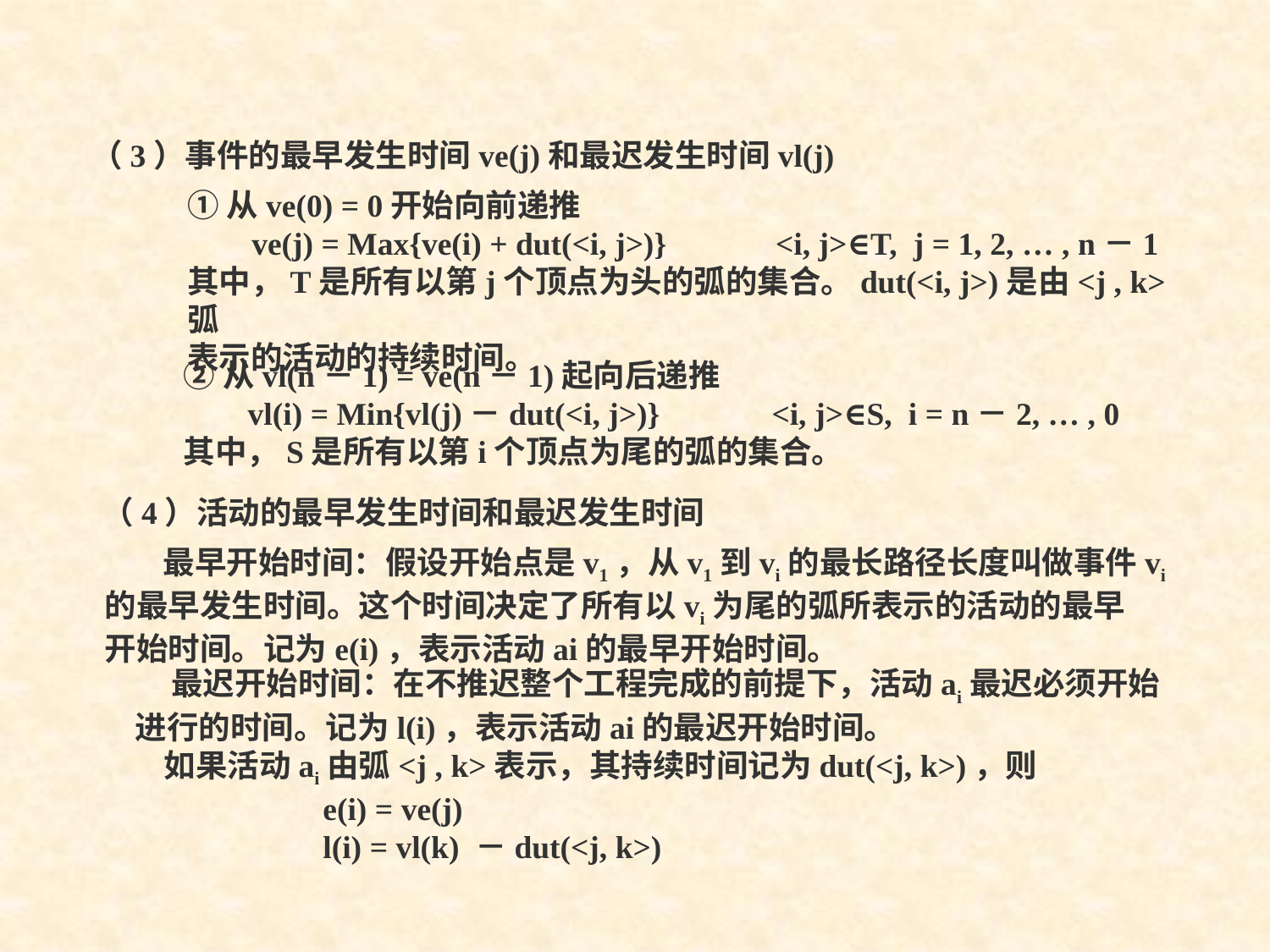

（3）事件的最早发生时间ve(j)和最迟发生时间vl(j)
①从ve(0) = 0开始向前递推
        ve(j) = Max{ve(i) + dut(<i, j>)}	          <i, j>∈T,  j = 1, 2, … , n－1
其中，T是所有以第j个顶点为头的弧的集合。dut(<i, j>)是由<j , k>弧
表示的活动的持续时间。
②从vl(n－1) = ve(n－1)起向后递推
        vl(i) = Min{vl(j)－dut(<i, j>)}	          <i, j>∈S,  i = n－2, … , 0
其中，S是所有以第i个顶点为尾的弧的集合。
（4）活动的最早发生时间和最迟发生时间
       最早开始时间：假设开始点是v1，从v1到vi的最长路径长度叫做事件vi
的最早发生时间。这个时间决定了所有以vi为尾的弧所表示的活动的最早
开始时间。记为e(i)，表示活动ai的最早开始时间。
        最迟开始时间：在不推迟整个工程完成的前提下，活动ai最迟必须开始
   进行的时间。记为l(i)，表示活动ai的最迟开始时间。
       如果活动ai由弧<j , k>表示，其持续时间记为dut(<j, k>)，则
		e(i) = ve(j)
		l(i) = vl(k) －dut(<j, k>)